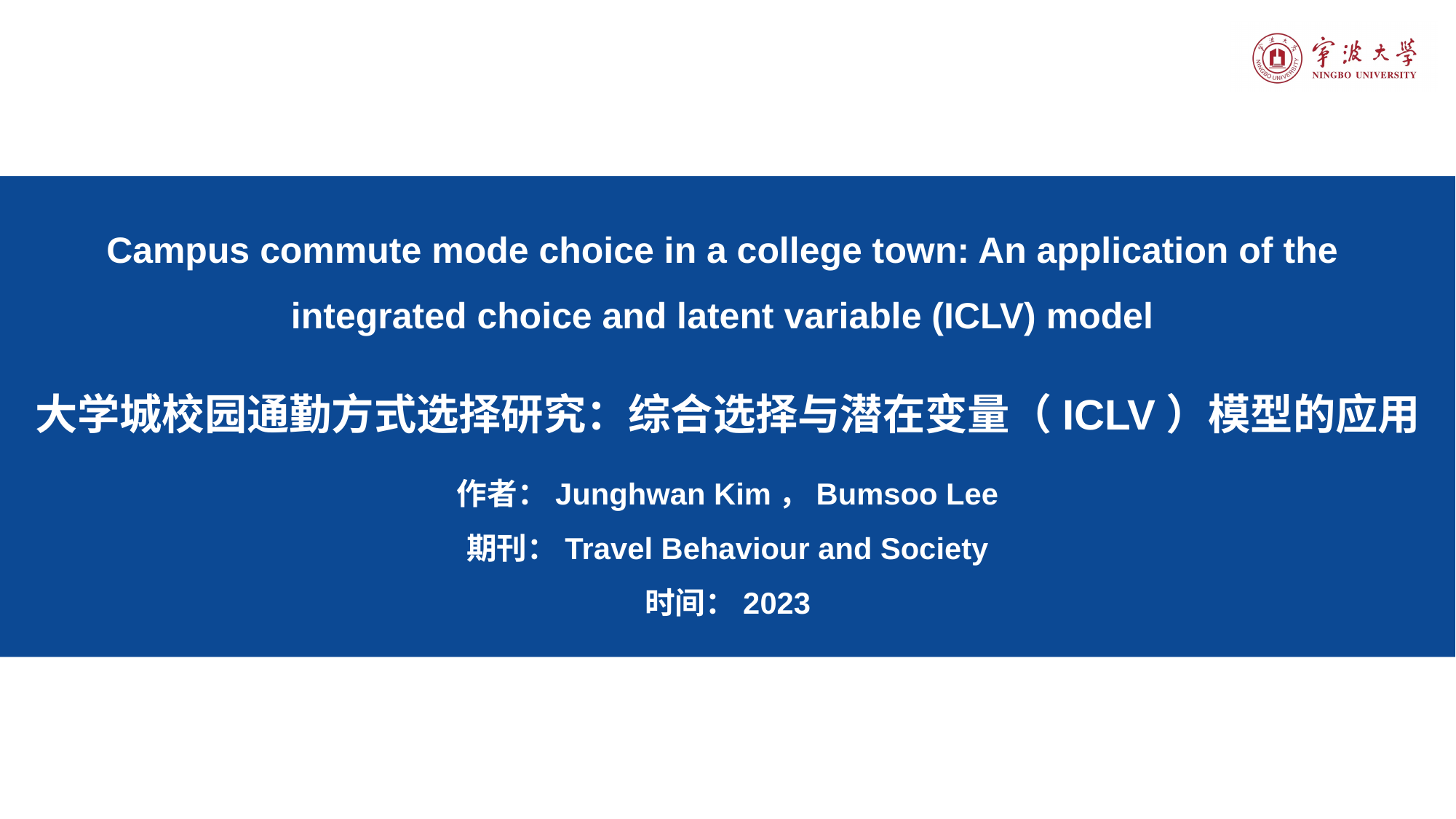

Campus commute mode choice in a college town: An application of the
integrated choice and latent variable (ICLV) model
大学城校园通勤方式选择研究：综合选择与潜在变量（ICLV）模型的应用
作者：Junghwan Kim，Bumsoo Lee
期刊：Travel Behaviour and Society
时间：2023